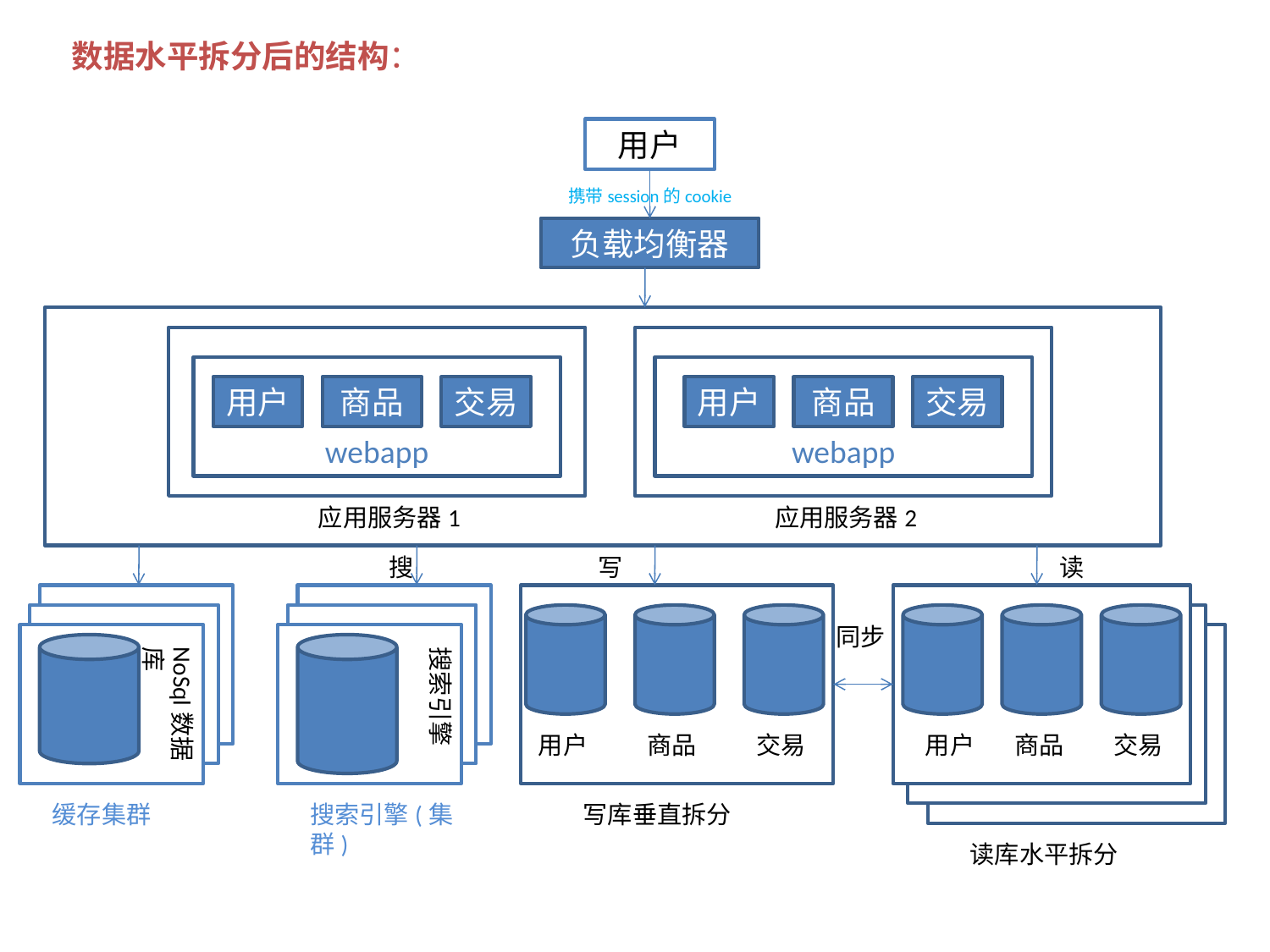

数据水平拆分后的结构：
用户
携带session的cookie
负载均衡器

webapp
webapp
用户
商品
交易
用户
商品
交易
应用服务器1
应用服务器2
搜
写
读

同步

NoSql数据库

搜索引擎
用户
商品
交易
用户
商品
交易
缓存集群
搜索引擎(集群)
写库垂直拆分
读库水平拆分